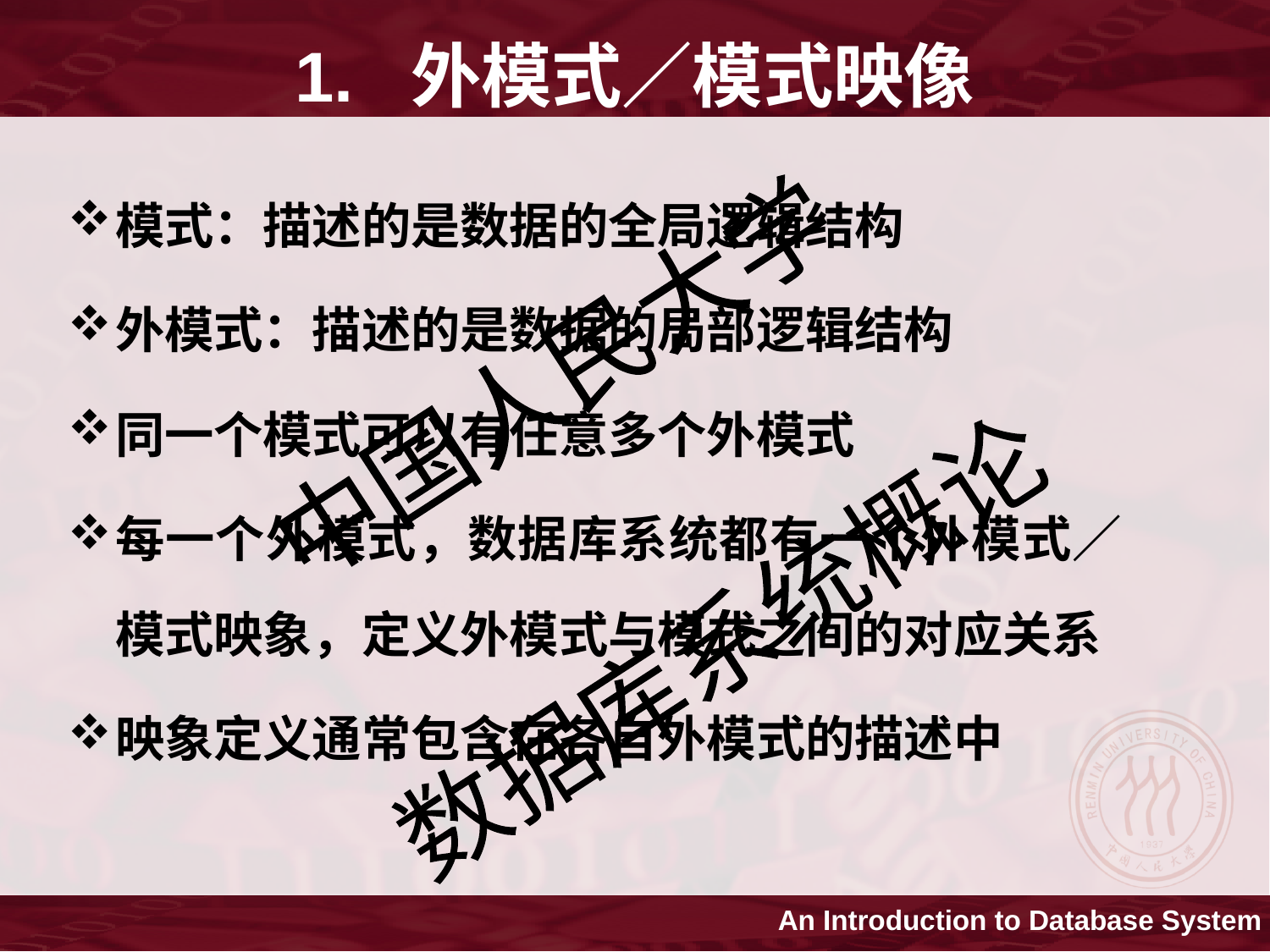

# 1.  外模式／模式映像
模式：描述的是数据的全局逻辑结构
外模式：描述的是数据的局部逻辑结构
同一个模式可以有任意多个外模式
每一个外模式，数据库系统都有一个外模式／模式映象，定义外模式与模式之间的对应关系
映象定义通常包含在各自外模式的描述中